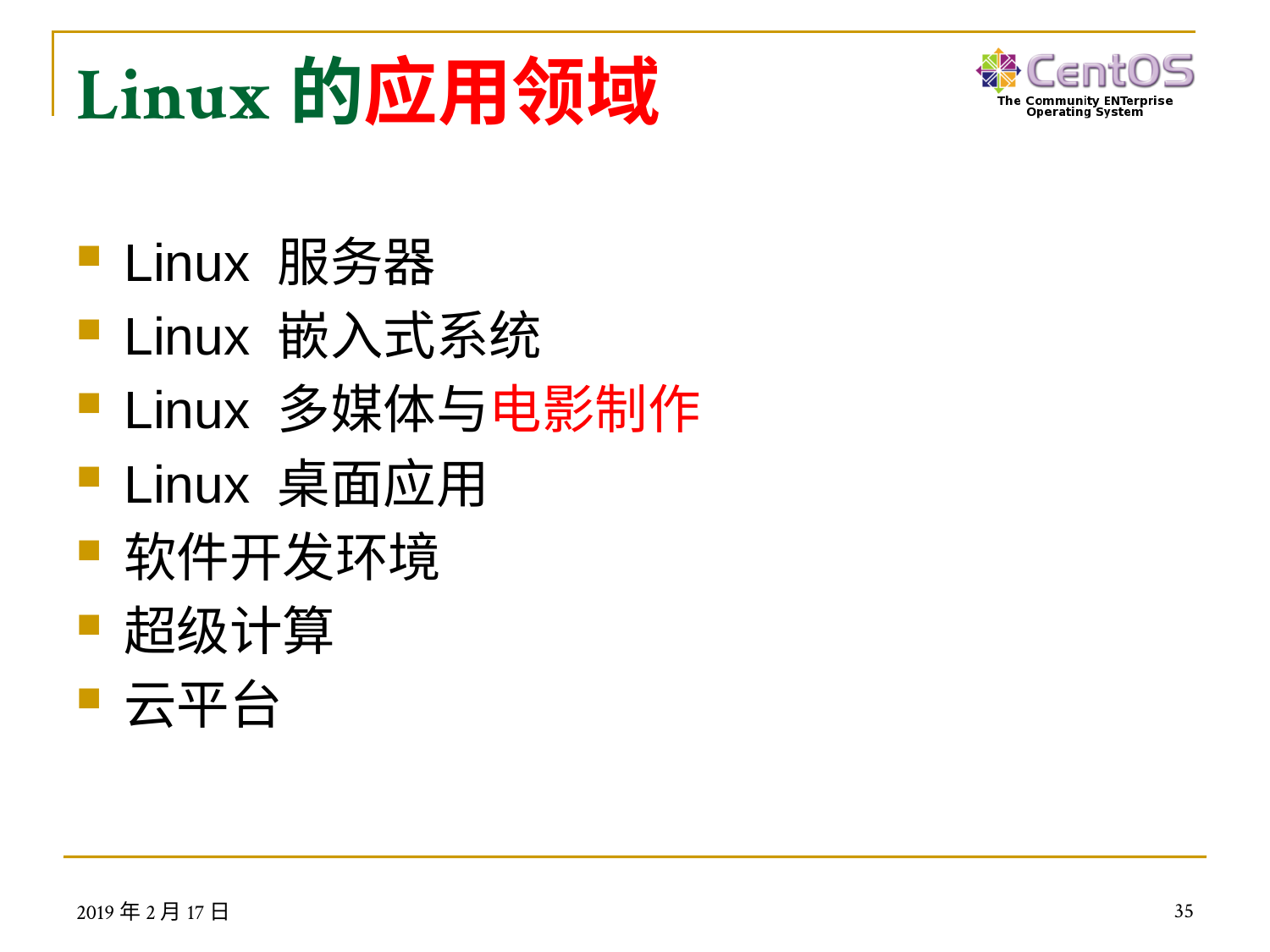

# Linux的应用领域
Linux 服务器
Linux 嵌入式系统
Linux 多媒体与电影制作
Linux 桌面应用
软件开发环境
超级计算
云平台

2019年2月17日
35